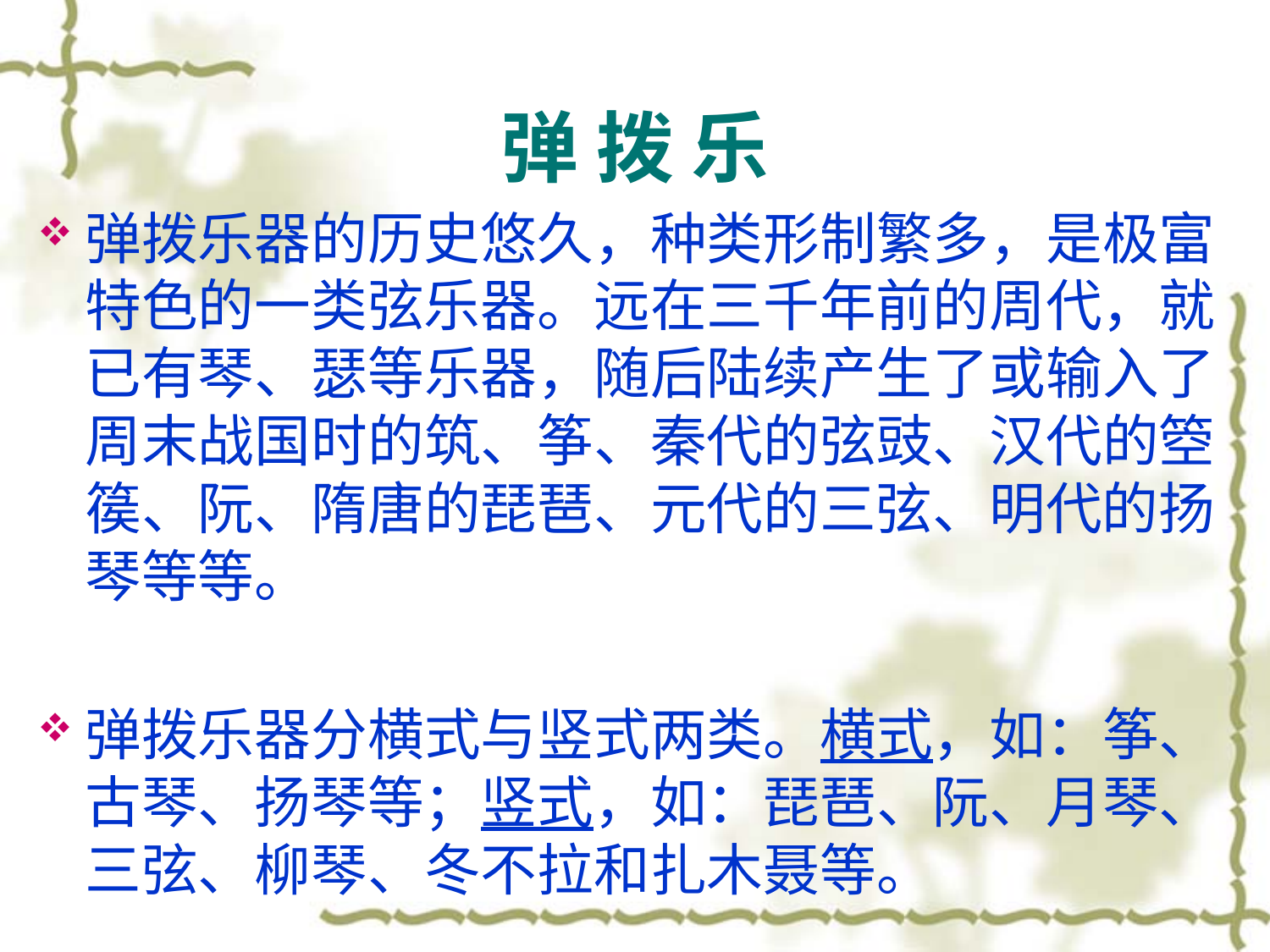

# 弹 拨 乐
弹拨乐器的历史悠久，种类形制繁多，是极富特色的一类弦乐器。远在三千年前的周代，就已有琴、瑟等乐器，随后陆续产生了或输入了周末战国时的筑、筝、秦代的弦豉、汉代的箜篌、阮、隋唐的琵琶、元代的三弦、明代的扬琴等等。

弹拨乐器分横式与竖式两类。横式，如：筝、古琴、扬琴等；竖式，如：琵琶、阮、月琴、三弦、柳琴、冬不拉和扎木聂等。